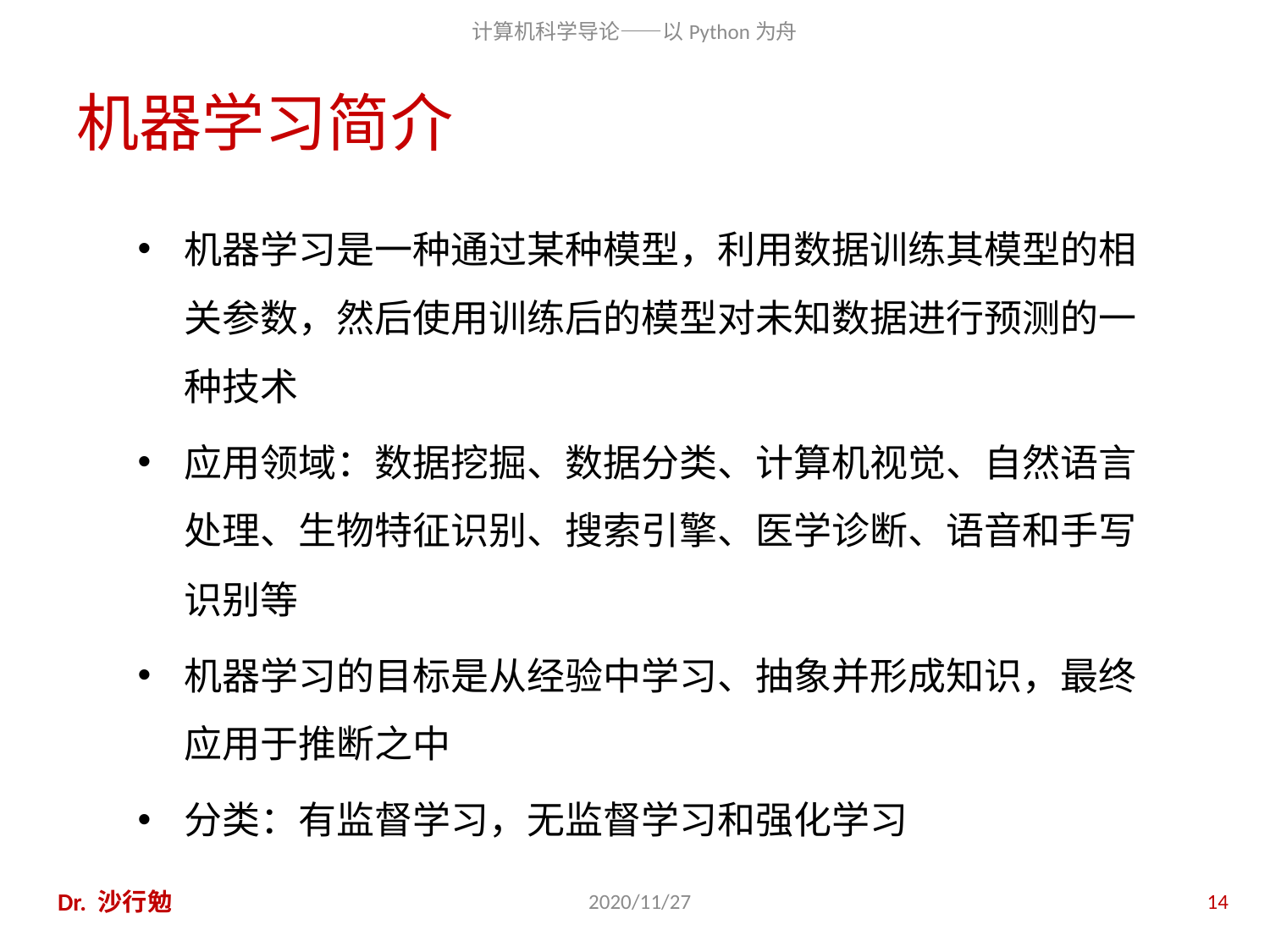

# 机器学习简介
机器学习是一种通过某种模型，利用数据训练其模型的相关参数，然后使用训练后的模型对未知数据进行预测的一种技术
应用领域：数据挖掘、数据分类、计算机视觉、自然语言处理、生物特征识别、搜索引擎、医学诊断、语音和手写识别等
机器学习的目标是从经验中学习、抽象并形成知识，最终应用于推断之中
分类：有监督学习，无监督学习和强化学习
Dr. 沙行勉
2020/11/27
14